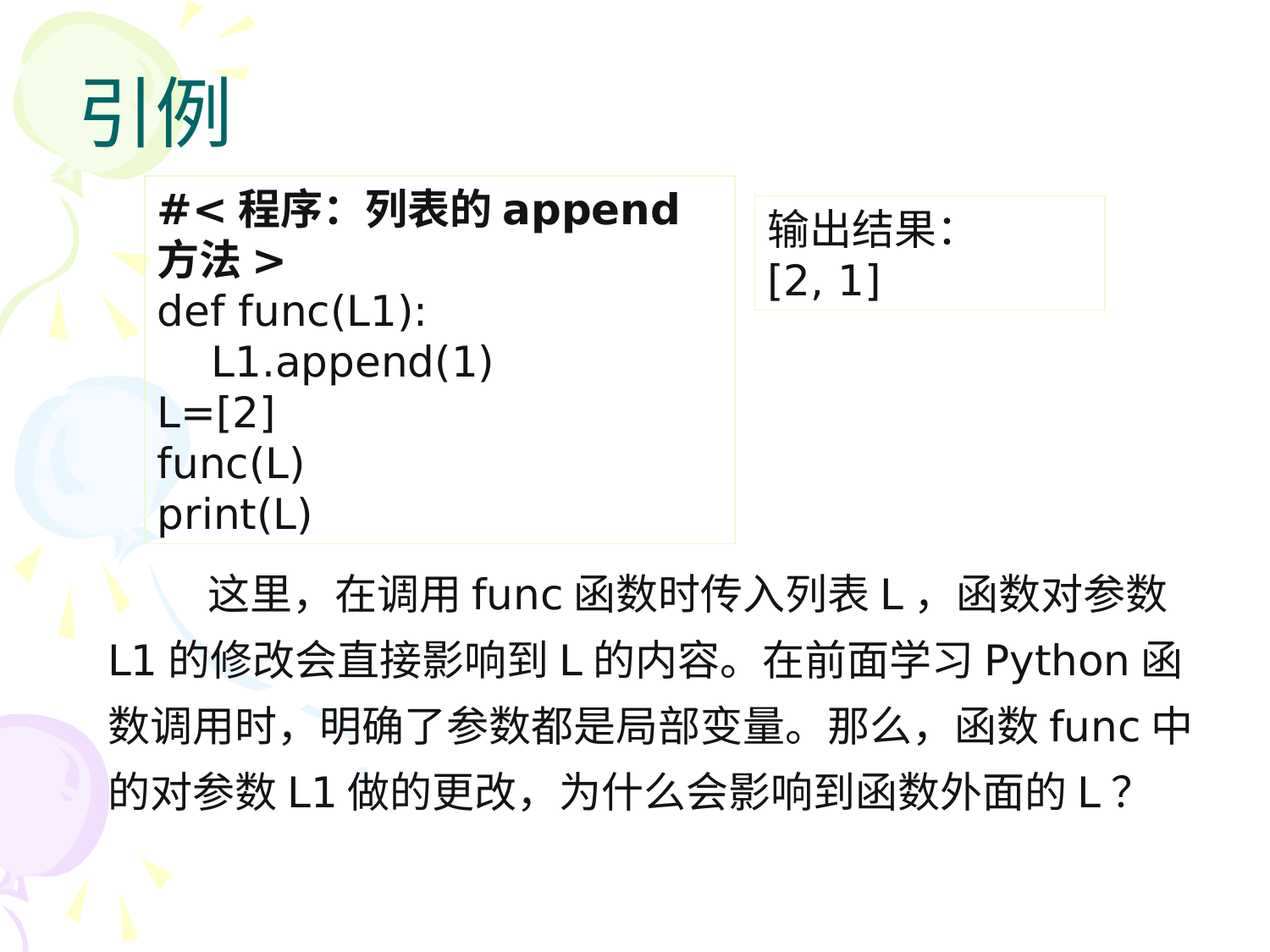

# 引例
#<程序：列表的append方法>
def func(L1):
    L1.append(1)
L=[2]
func(L)
print(L)
输出结果：
[2, 1]
这里，在调用func函数时传入列表L，函数对参数L1的修改会直接影响到L的内容。在前面学习Python函数调用时，明确了参数都是局部变量。那么，函数func中的对参数L1做的更改，为什么会影响到函数外面的L？